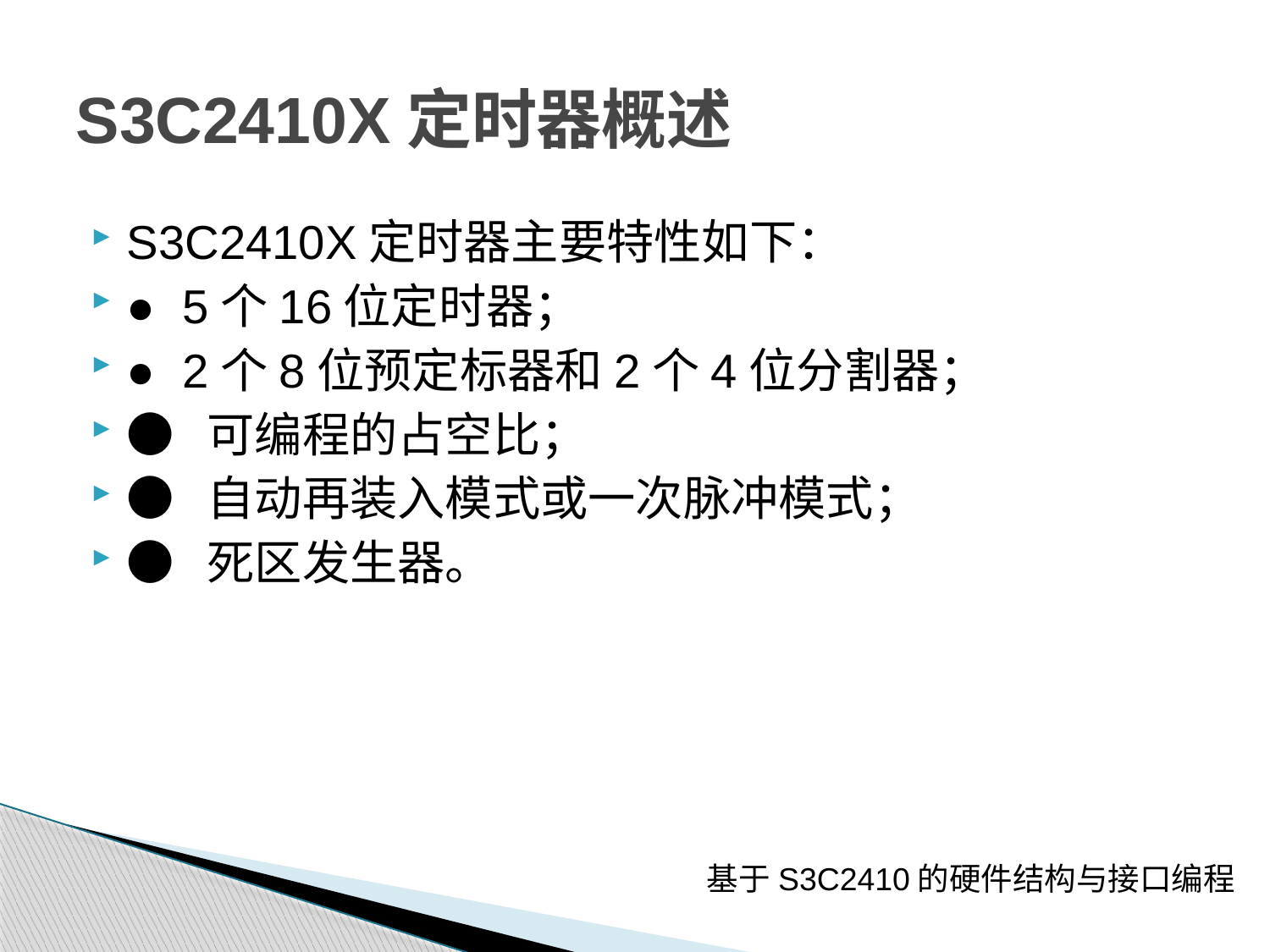

# S3C2410X定时器概述
S3C2410X定时器主要特性如下：
●  5个16位定时器；
●  2个8位预定标器和2个4位分割器；
●  可编程的占空比；
●  自动再装入模式或一次脉冲模式；
●  死区发生器。
基于S3C2410的硬件结构与接口编程